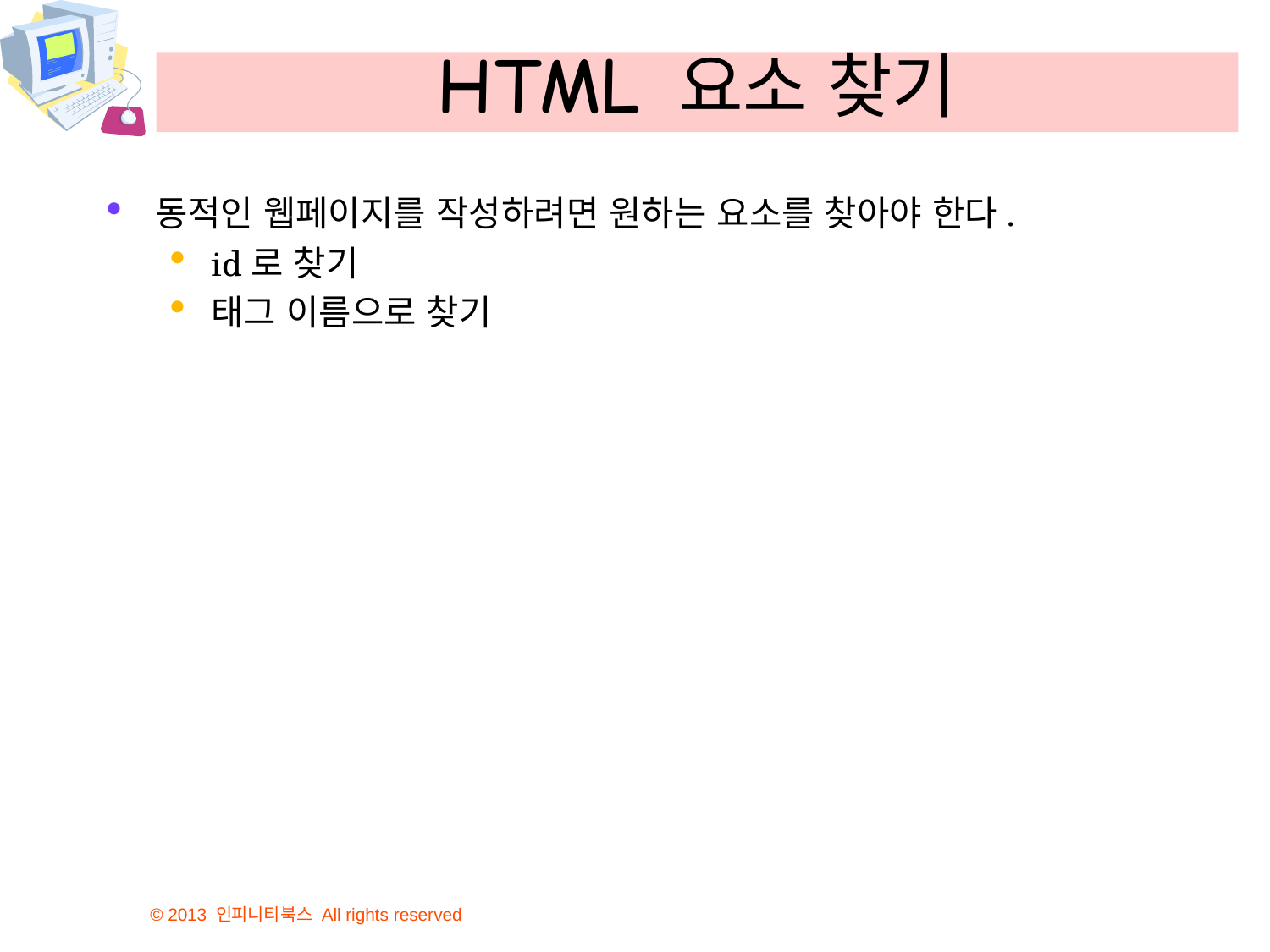

# HTML 요소 찾기
동적인 웹페이지를 작성하려면 원하는 요소를 찾아야 한다.
id로 찾기
태그 이름으로 찾기